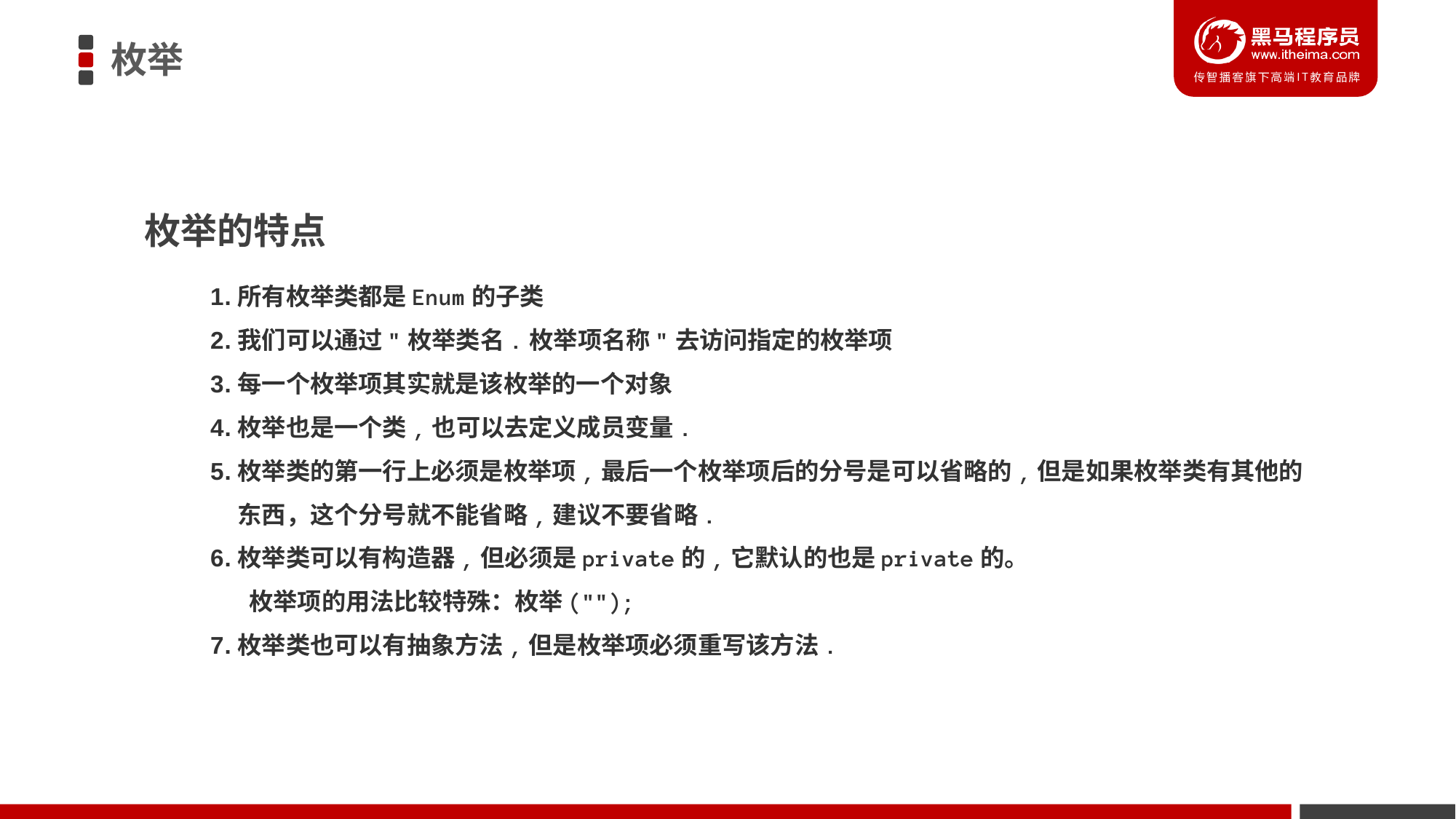

枚举
枚举的特点
所有枚举类都是Enum的子类
我们可以通过"枚举类名.枚举项名称"去访问指定的枚举项
每一个枚举项其实就是该枚举的一个对象
枚举也是一个类,也可以去定义成员变量.
枚举类的第一行上必须是枚举项,最后一个枚举项后的分号是可以省略的,但是如果枚举类有其他的东西，这个分号就不能省略,建议不要省略.
枚举类可以有构造器,但必须是private的,它默认的也是private的。
      枚举项的用法比较特殊：枚举("");
枚举类也可以有抽象方法,但是枚举项必须重写该方法.